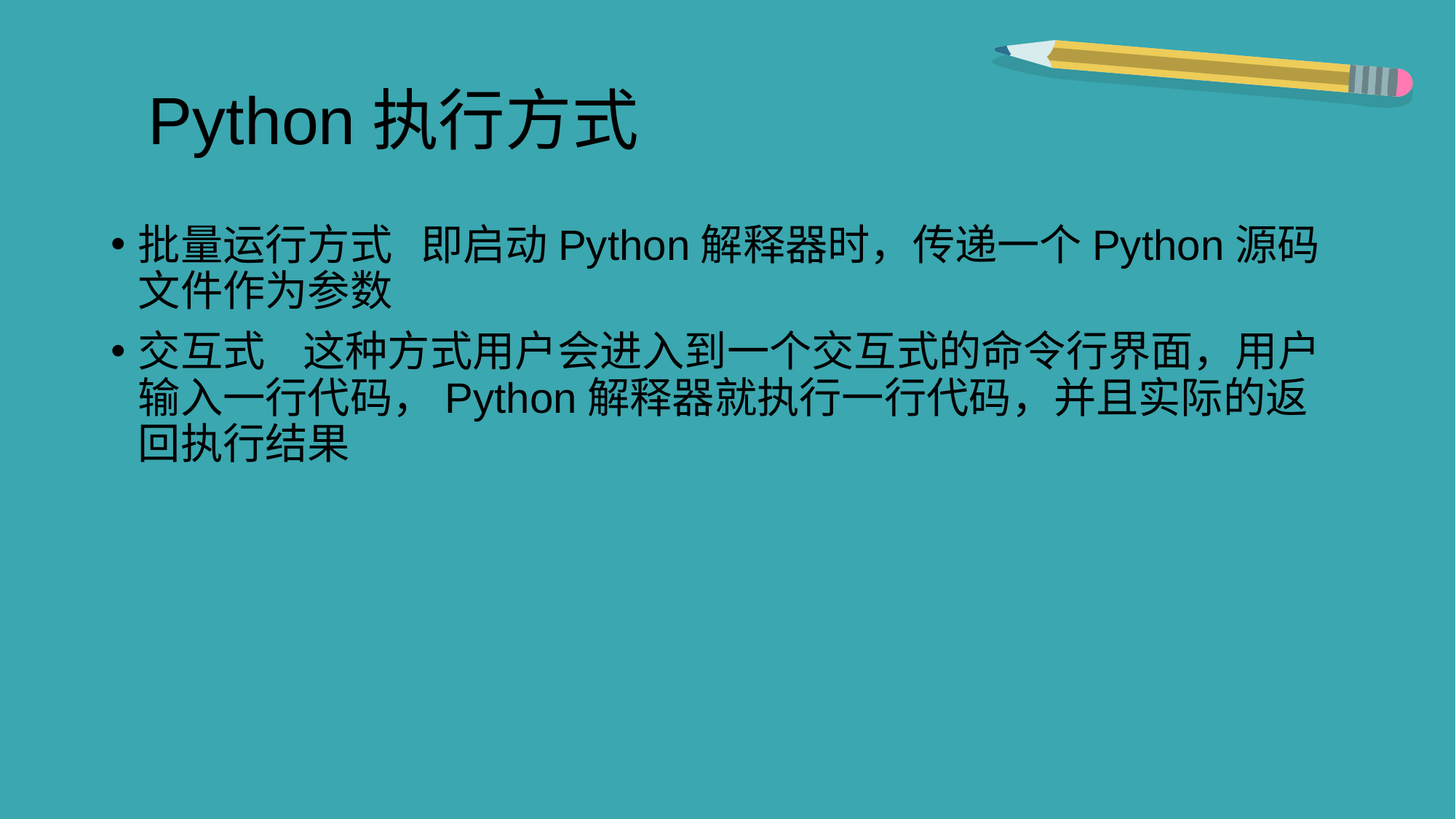

# Python执行方式
批量运行方式   即启动Python解释器时，传递一个Python源码文件作为参数
交互式    这种方式用户会进入到一个交互式的命令行界面，用户输入一行代码，Python解释器就执行一行代码，并且实际的返回执行结果